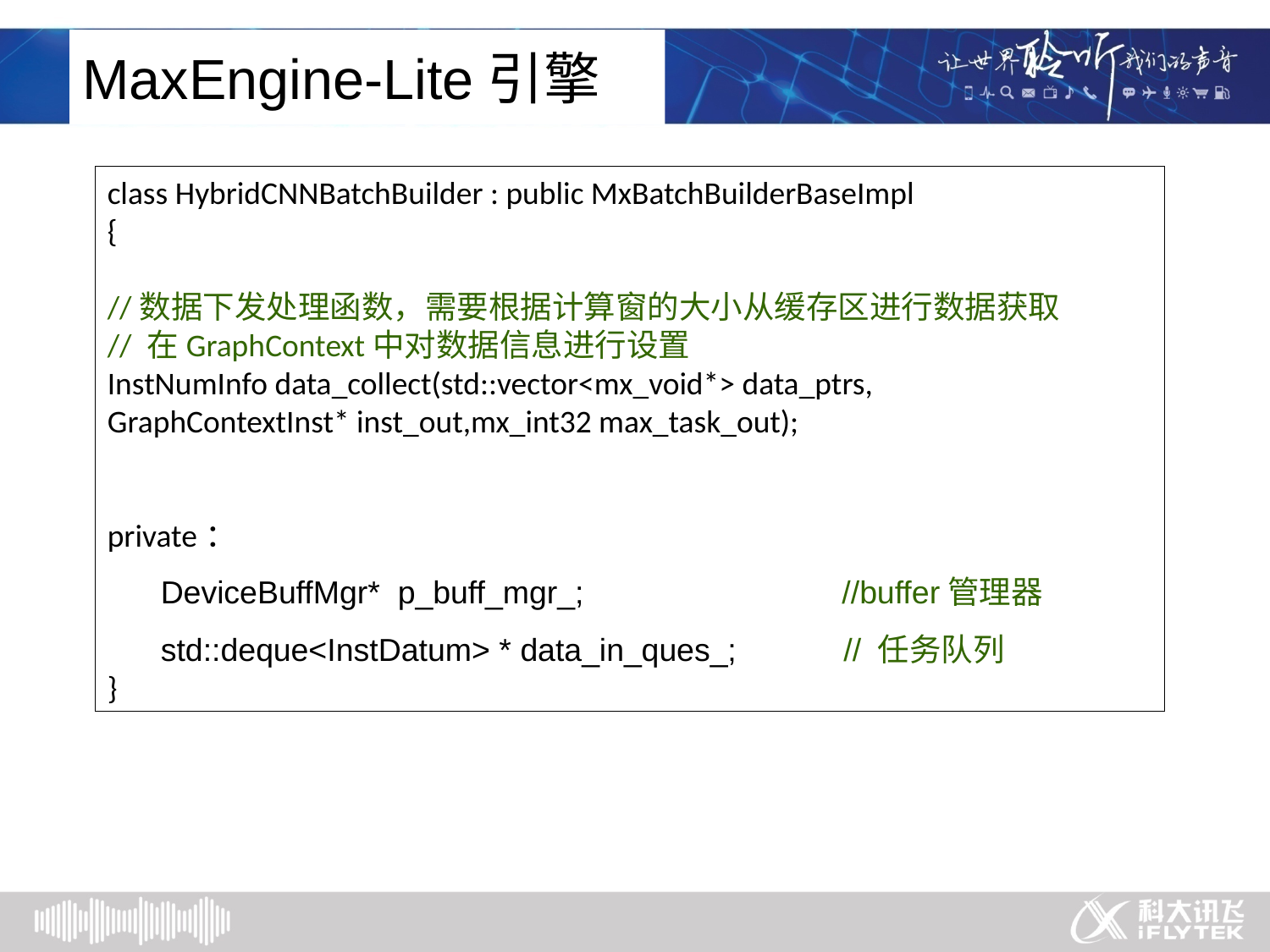

MaxEngine-Lite引擎
class HybridCNNBatchBuilder : public MxBatchBuilderBaseImpl
{

//数据下发处理函数，需要根据计算窗的大小从缓存区进行数据获取
// 在GraphContext中对数据信息进行设置
InstNumInfo data_collect(std::vector<mx_void*> data_ptrs,
GraphContextInst* inst_out,mx_int32 max_task_out);

private：
      DeviceBuffMgr*  p_buff_mgr_;                             //buffer管理器
      std::deque<InstDatum> * data_in_ques_;            // 任务队列
}